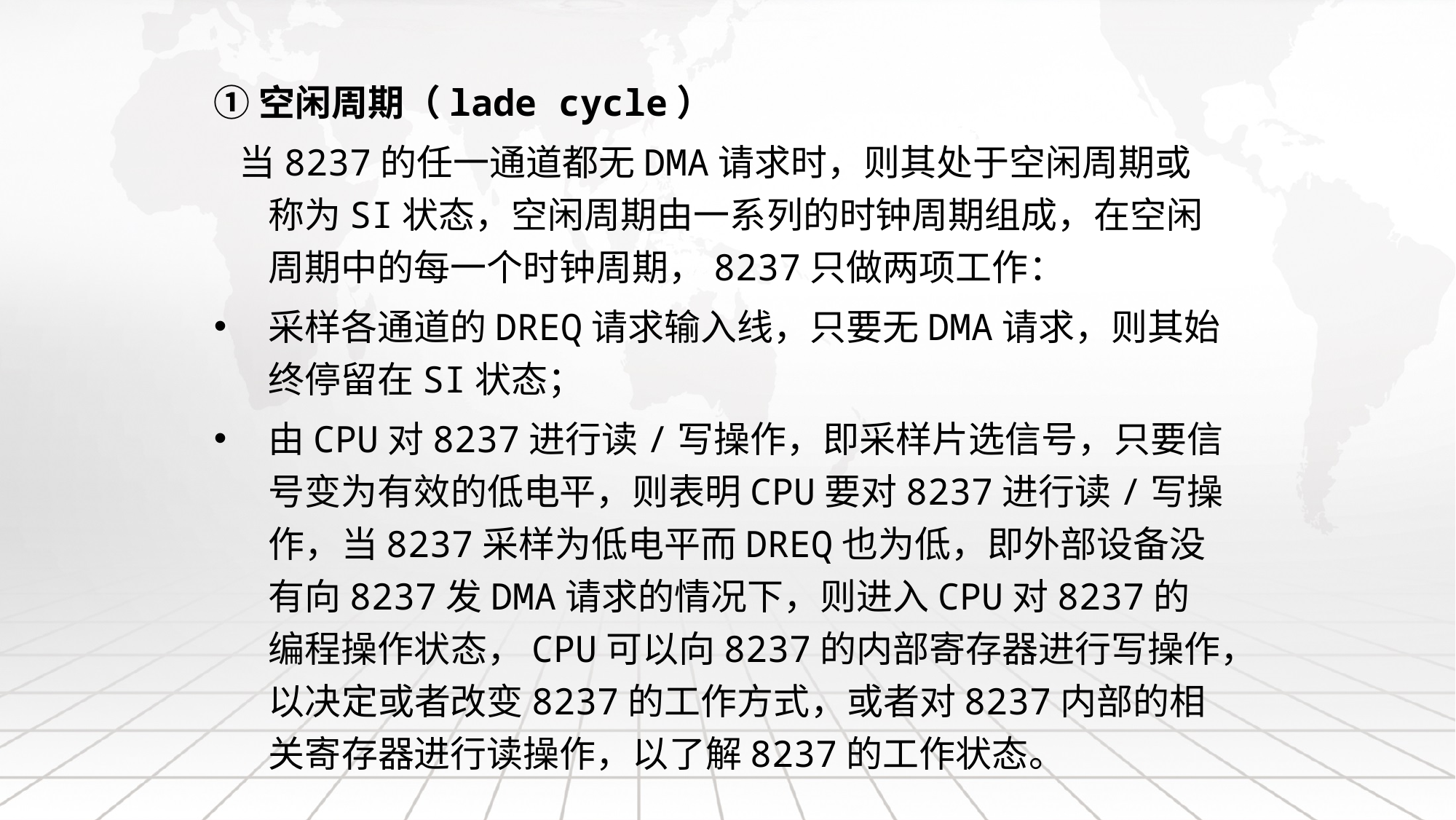

①空闲周期（lade cycle）
  当8237的任一通道都无DMA请求时，则其处于空闲周期或称为SI状态，空闲周期由一系列的时钟周期组成，在空闲周期中的每一个时钟周期，8237只做两项工作：
采样各通道的DREQ请求输入线，只要无DMA请求，则其始终停留在SI状态；
由CPU对8237进行读/写操作，即采样片选信号，只要信号变为有效的低电平，则表明CPU要对8237进行读/写操作，当8237采样为低电平而DREQ也为低，即外部设备没有向8237发DMA请求的情况下，则进入CPU对8237的编程操作状态，CPU可以向8237的内部寄存器进行写操作，以决定或者改变8237的工作方式，或者对8237内部的相关寄存器进行读操作，以了解8237的工作状态。